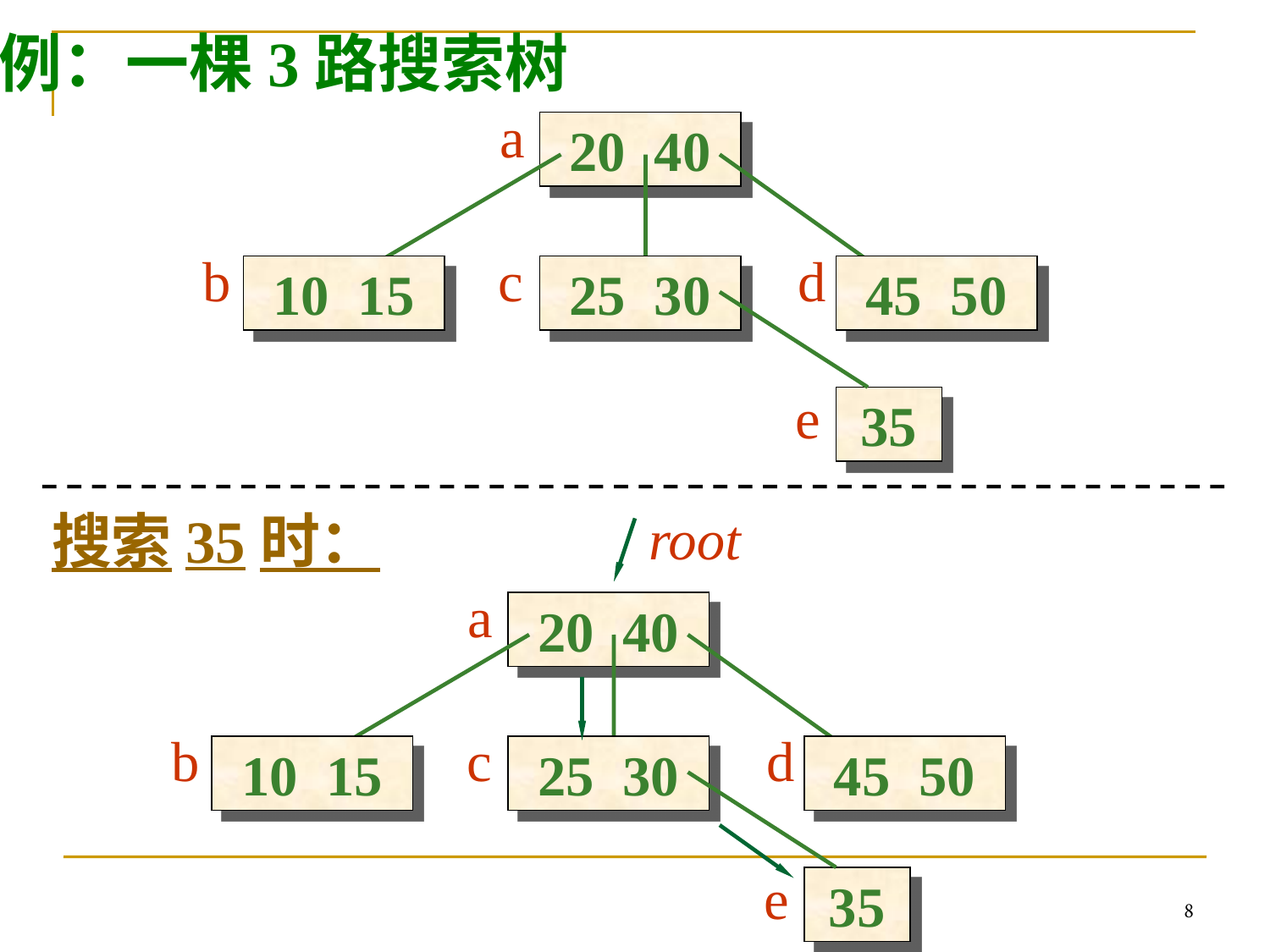

例：一棵3路搜索树
a
20  40

b
c
d
10  15
25  30
45  50

e
35

搜索35时：
root

a
20  40

b
c
d
10  15
25  30
45  50

e
8
35